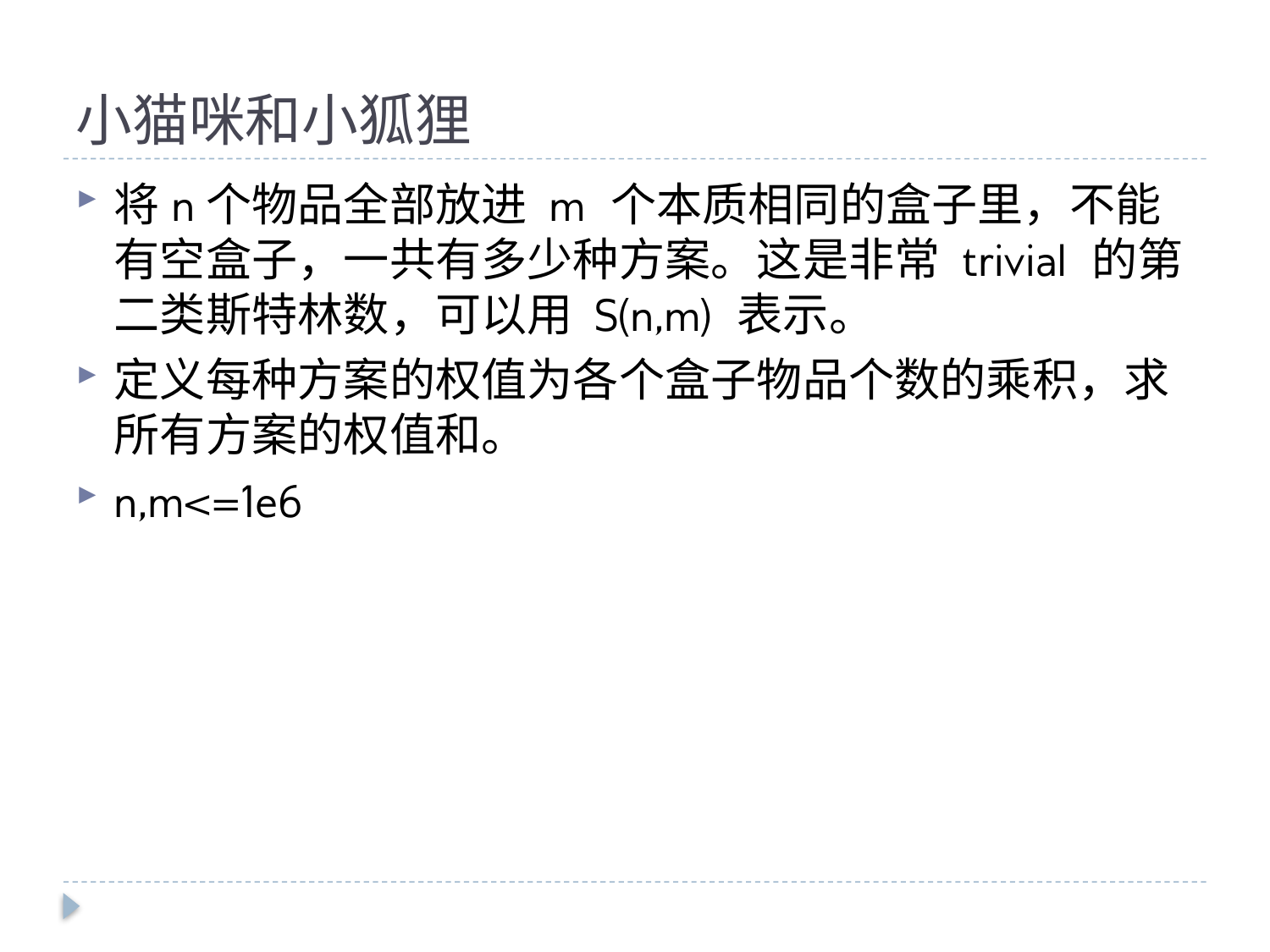

# 小猫咪和小狐狸
将n个物品全部放进 m 个本质相同的盒子里，不能有空盒子，一共有多少种方案。这是非常 trivial 的第二类斯特林数，可以用 S(n,m) 表示。
定义每种方案的权值为各个盒子物品个数的乘积，求所有方案的权值和。
n,m<=1e6